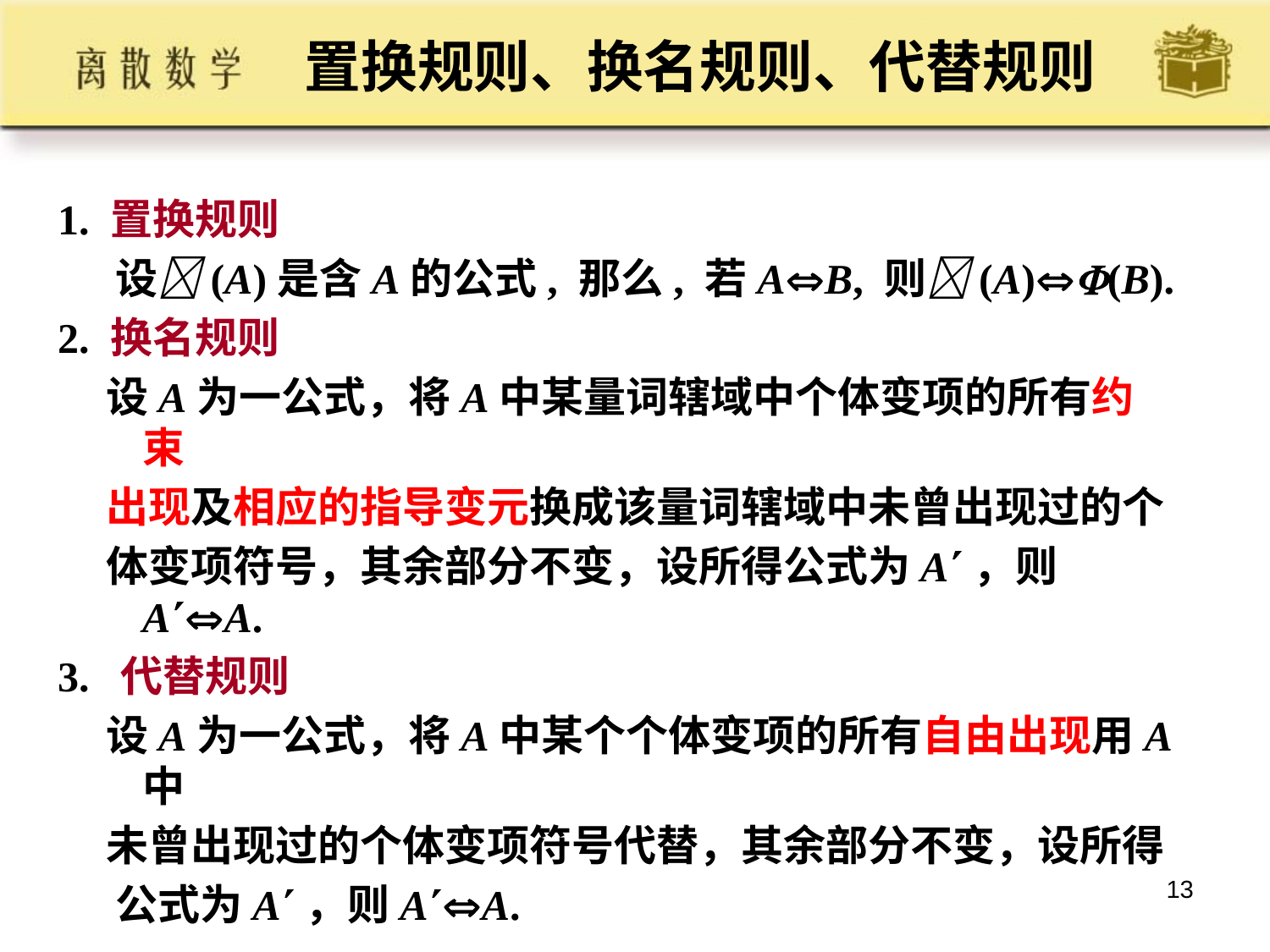

# 置换规则、换名规则、代替规则
1. 置换规则
     设Φ(A)是含A的公式, 那么, 若A⇔B, 则Φ(A)⇔Φ(B).
2. 换名规则
    设A为一公式，将A中某量词辖域中个体变项的所有约束
    出现及相应的指导变元换成该量词辖域中未曾出现过的个
    体变项符号，其余部分不变，设所得公式为A′，则A′⇔A.
3.  代替规则
    设A为一公式，将A中某个个体变项的所有自由出现用A中
    未曾出现过的个体变项符号代替，其余部分不变，设所得
     公式为A′，则A′⇔A.
13